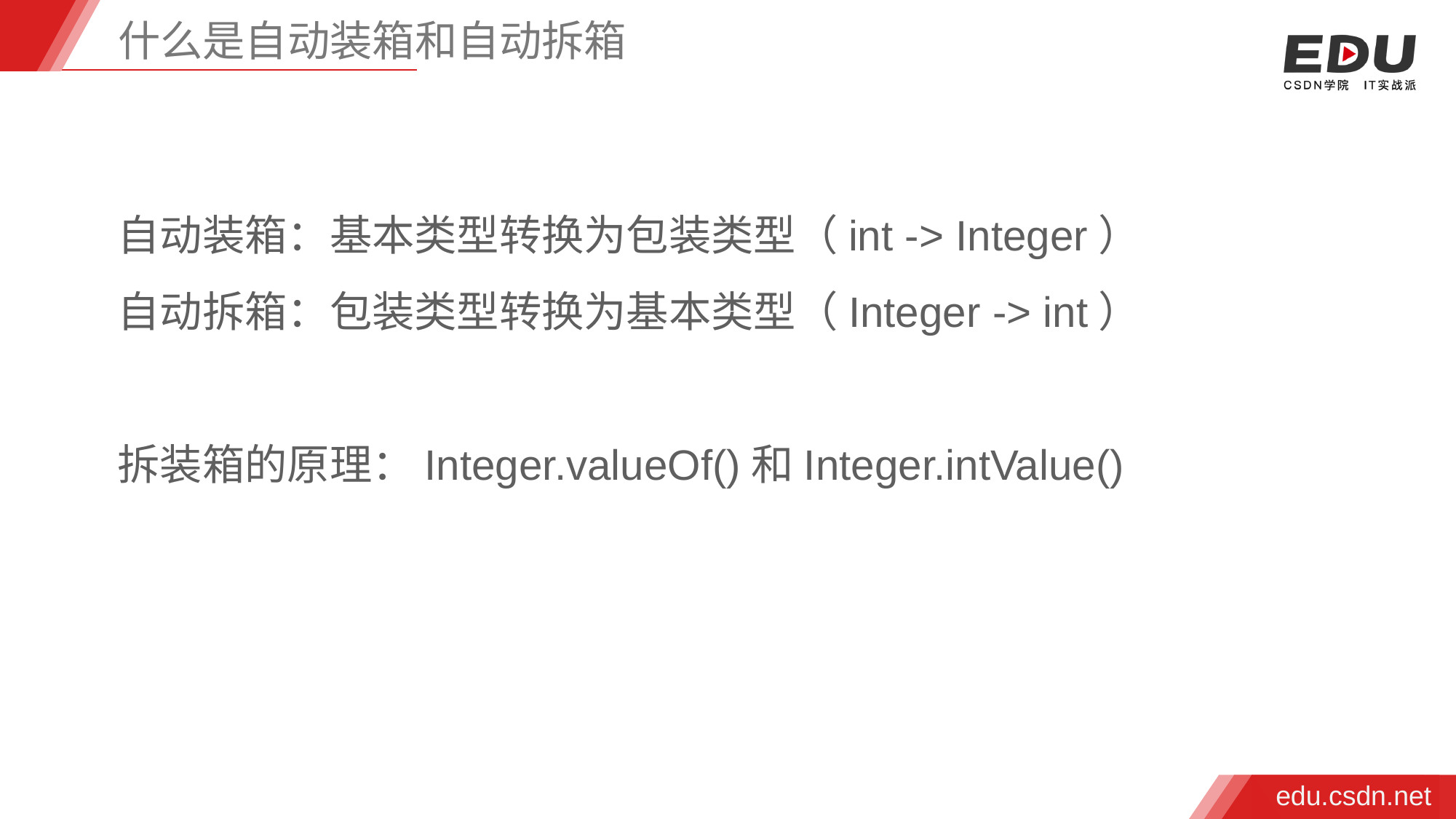

什么是自动装箱和自动拆箱
自动装箱：基本类型转换为包装类型（int -> Integer）
自动拆箱：包装类型转换为基本类型（Integer -> int）

拆装箱的原理：Integer.valueOf()和Integer.intValue()